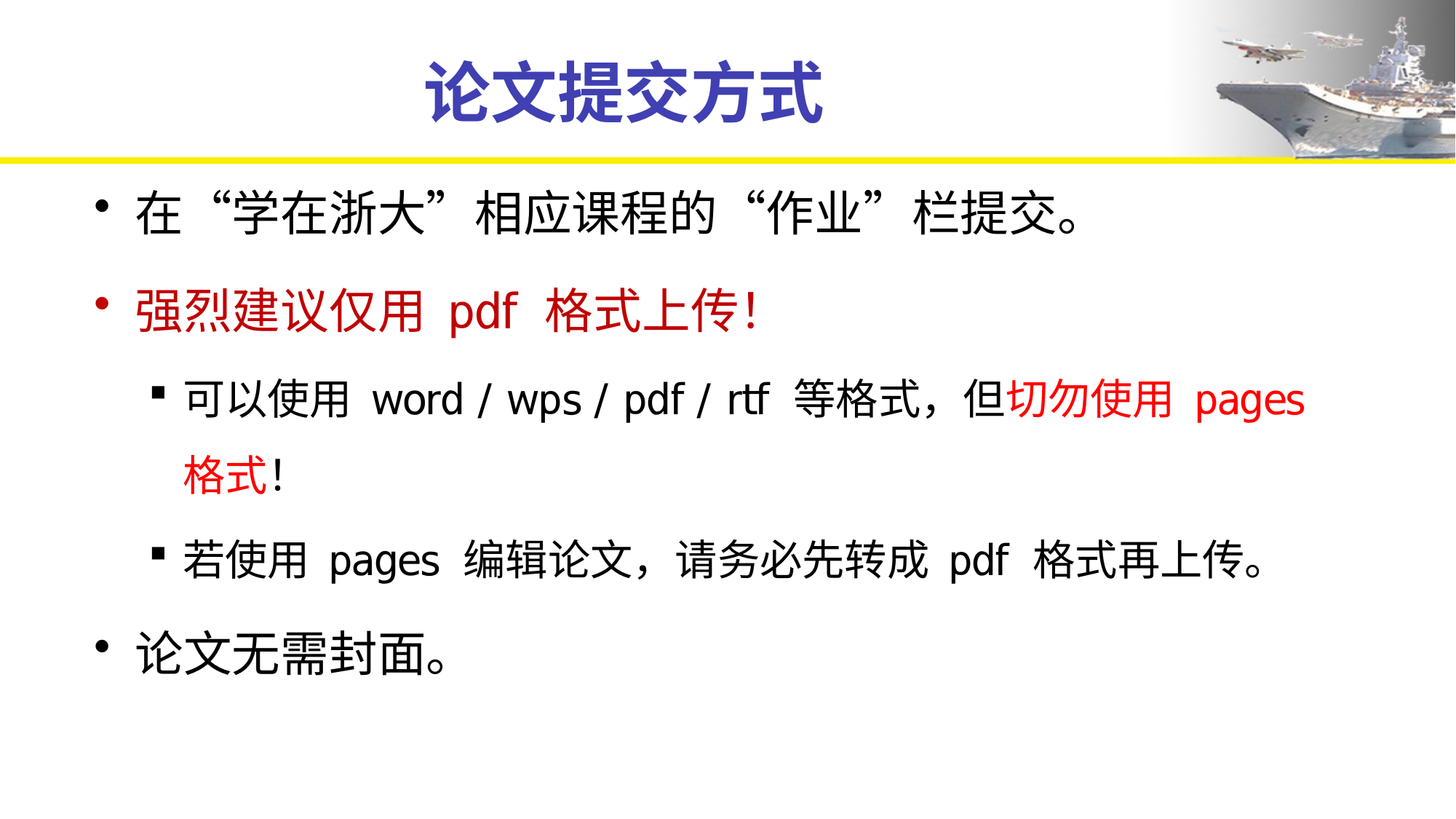

# 论文提交方式
在“学在浙大”相应课程的“作业”栏提交。
强烈建议仅用 pdf 格式上传！
可以使用 word / wps / pdf / rtf 等格式，但切勿使用 pages 格式！
若使用 pages 编辑论文，请务必先转成 pdf 格式再上传。
论文无需封面。